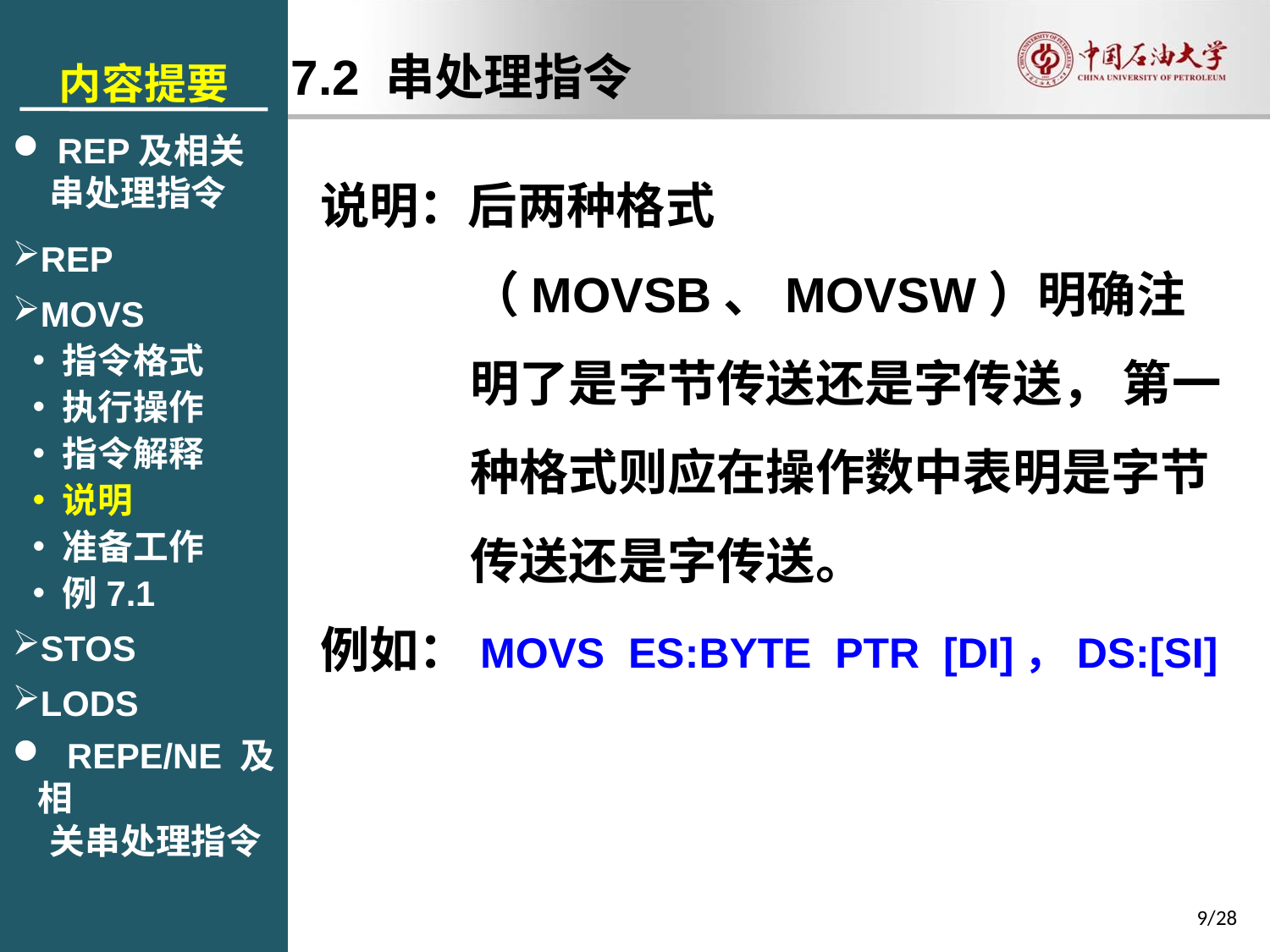

内容提要
 REP及相关
串处理指令
REP
MOVS
指令格式
执行操作
指令解释
说明
准备工作
例7.1
STOS
LODS
 REPE/NE及相
关串处理指令
7.2 串处理指令
说明：后两种格式（MOVSB、MOVSW）明确注明了是字节传送还是字传送， 第一种格式则应在操作数中表明是字节传送还是字传送。
例如：MOVS  ES:BYTE  PTR  [DI]，DS:[SI]
9/28